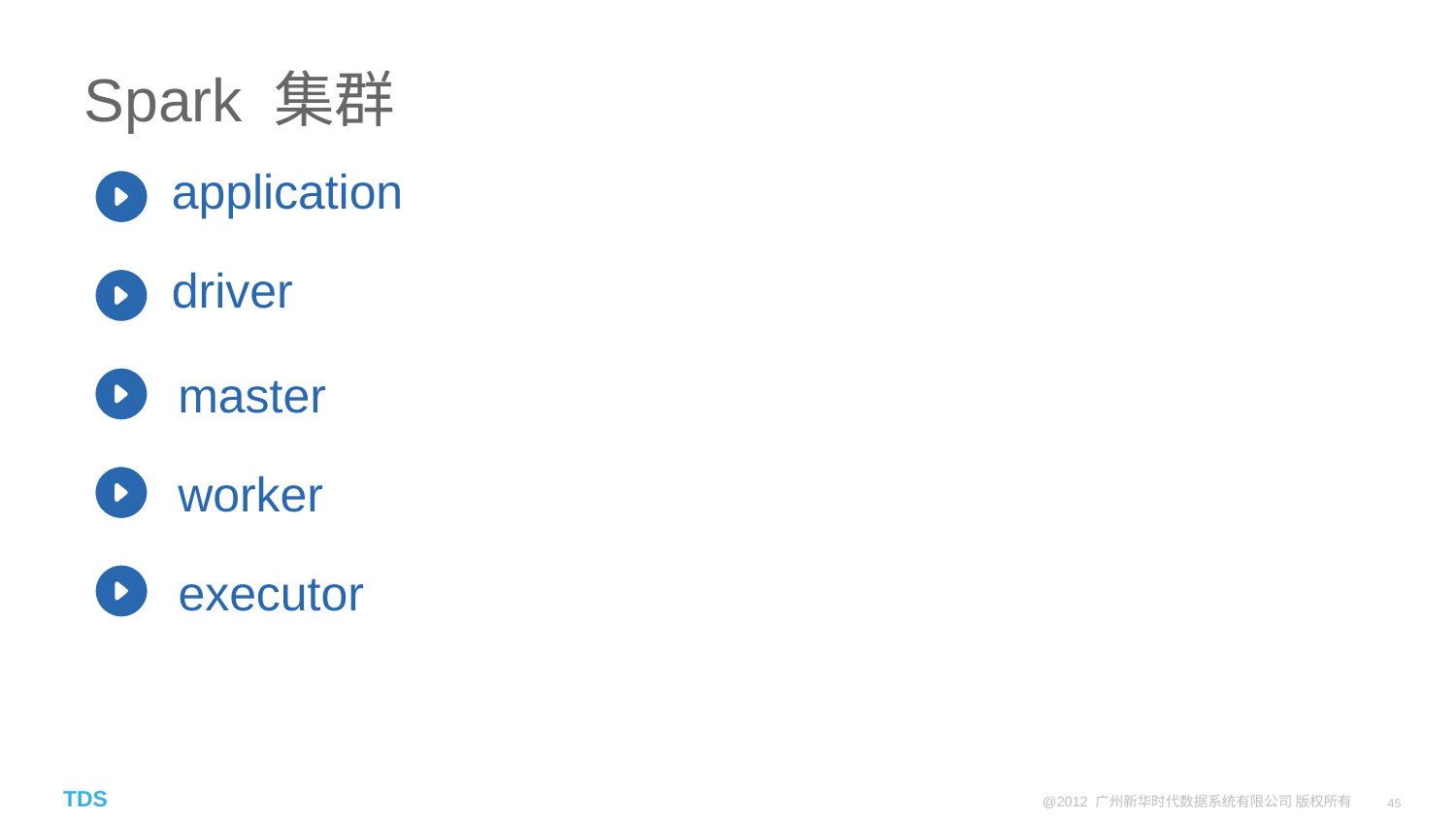

# Spark 集群

application

driver

master

worker

executor